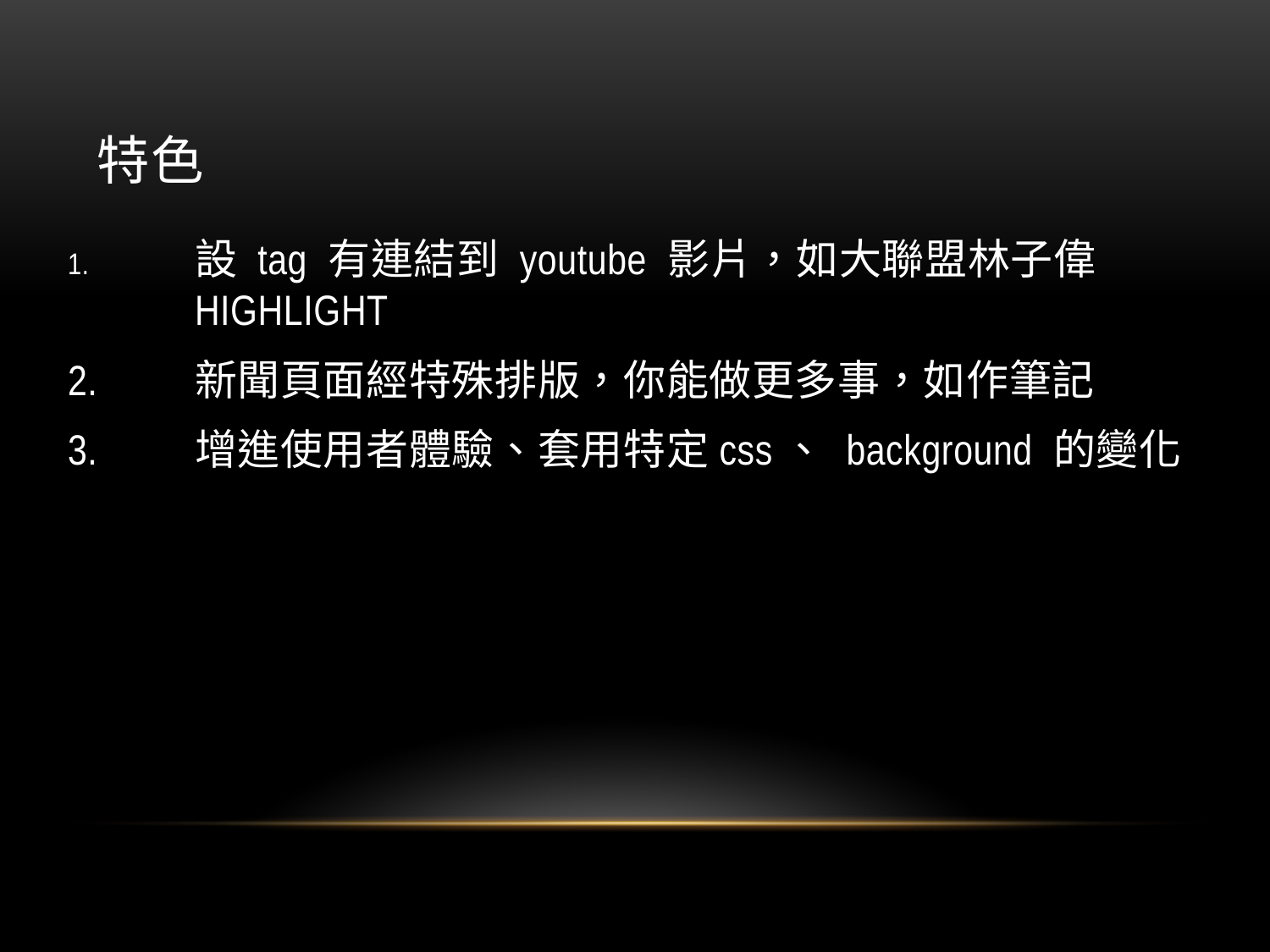

# 特色
1.	設 tag 有連結到 youtube 影片，如大聯盟林子偉	HIGHLIGHT
2.	新聞頁面經特殊排版，你能做更多事，如作筆記
3.	增進使用者體驗、套用特定css、 background 的變化